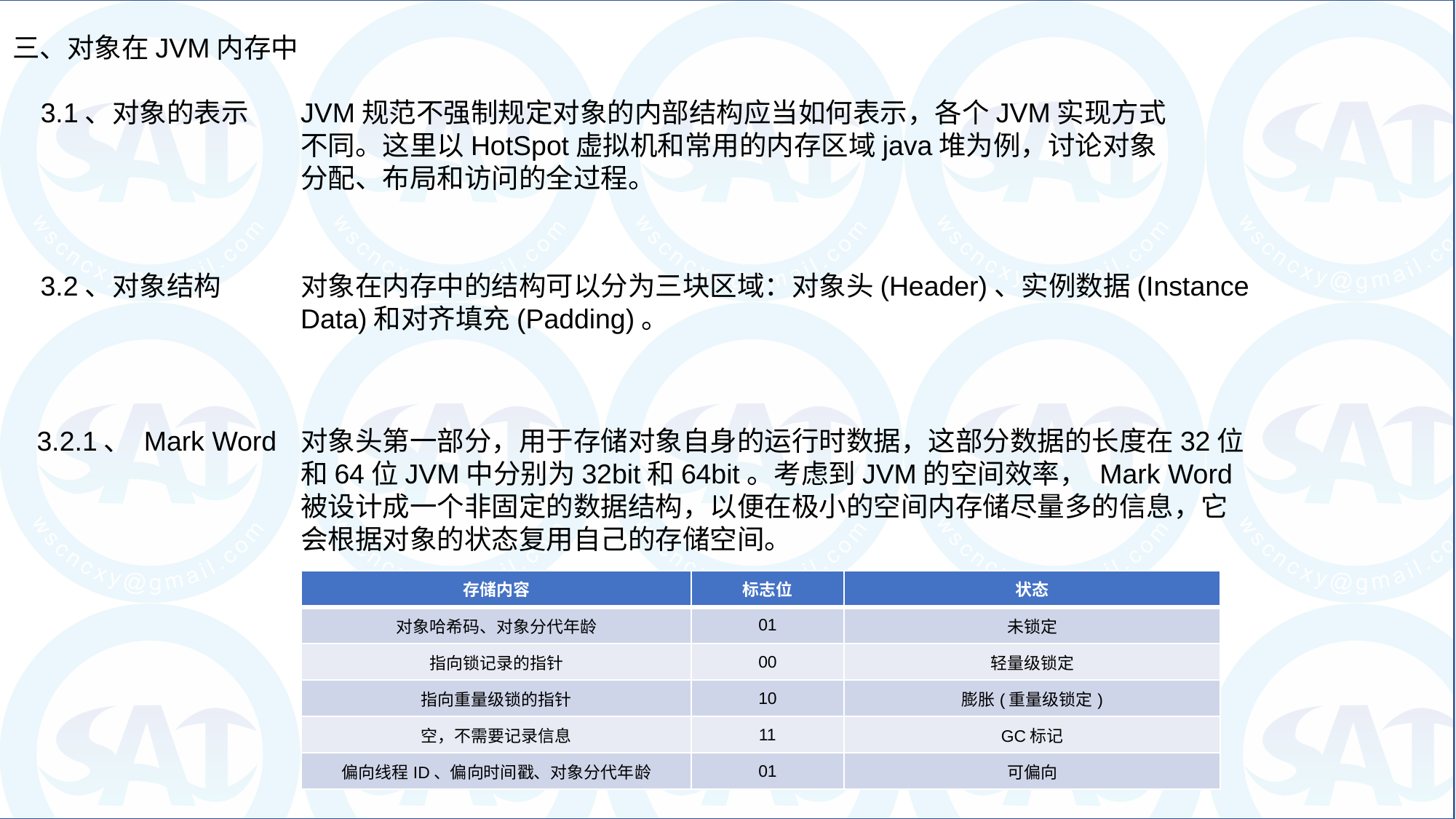

三、对象在JVM内存中
3.1、对象的表示
JVM规范不强制规定对象的内部结构应当如何表示，各个JVM实现方式不同。这里以HotSpot虚拟机和常用的内存区域java堆为例，讨论对象分配、布局和访问的全过程。
3.2、对象结构
对象在内存中的结构可以分为三块区域：对象头(Header)、实例数据(Instance Data)和对齐填充(Padding)。
3.2.1、 Mark Word
对象头第一部分，用于存储对象自身的运行时数据，这部分数据的长度在32位和64位JVM中分别为32bit和64bit。考虑到JVM的空间效率， Mark Word被设计成一个非固定的数据结构，以便在极小的空间内存储尽量多的信息，它会根据对象的状态复用自己的存储空间。
| 存储内容 | 标志位 | 状态 |
| --- | --- | --- |
| 对象哈希码、对象分代年龄 | 01 | 未锁定 |
| 指向锁记录的指针 | 00 | 轻量级锁定 |
| 指向重量级锁的指针 | 10 | 膨胀(重量级锁定) |
| 空，不需要记录信息 | 11 | GC标记 |
| 偏向线程ID、偏向时间戳、对象分代年龄 | 01 | 可偏向 |